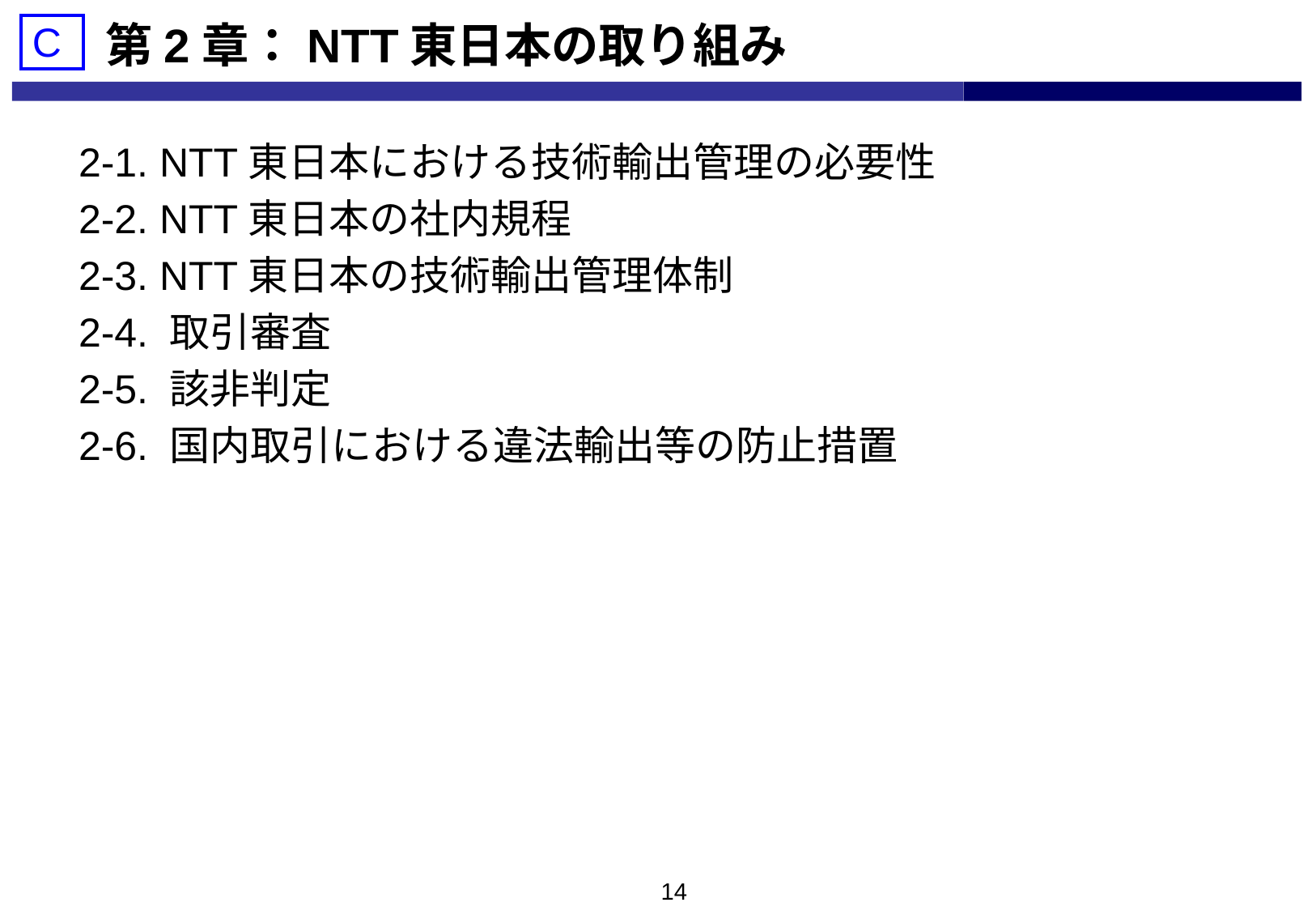

第2章：NTT東日本の取り組み

2-1. NTT東日本における技術輸出管理の必要性
2-2. NTT東日本の社内規程
2-3. NTT東日本の技術輸出管理体制
2-4. 取引審査
2-5. 該非判定
2-6. 国内取引における違法輸出等の防止措置
14